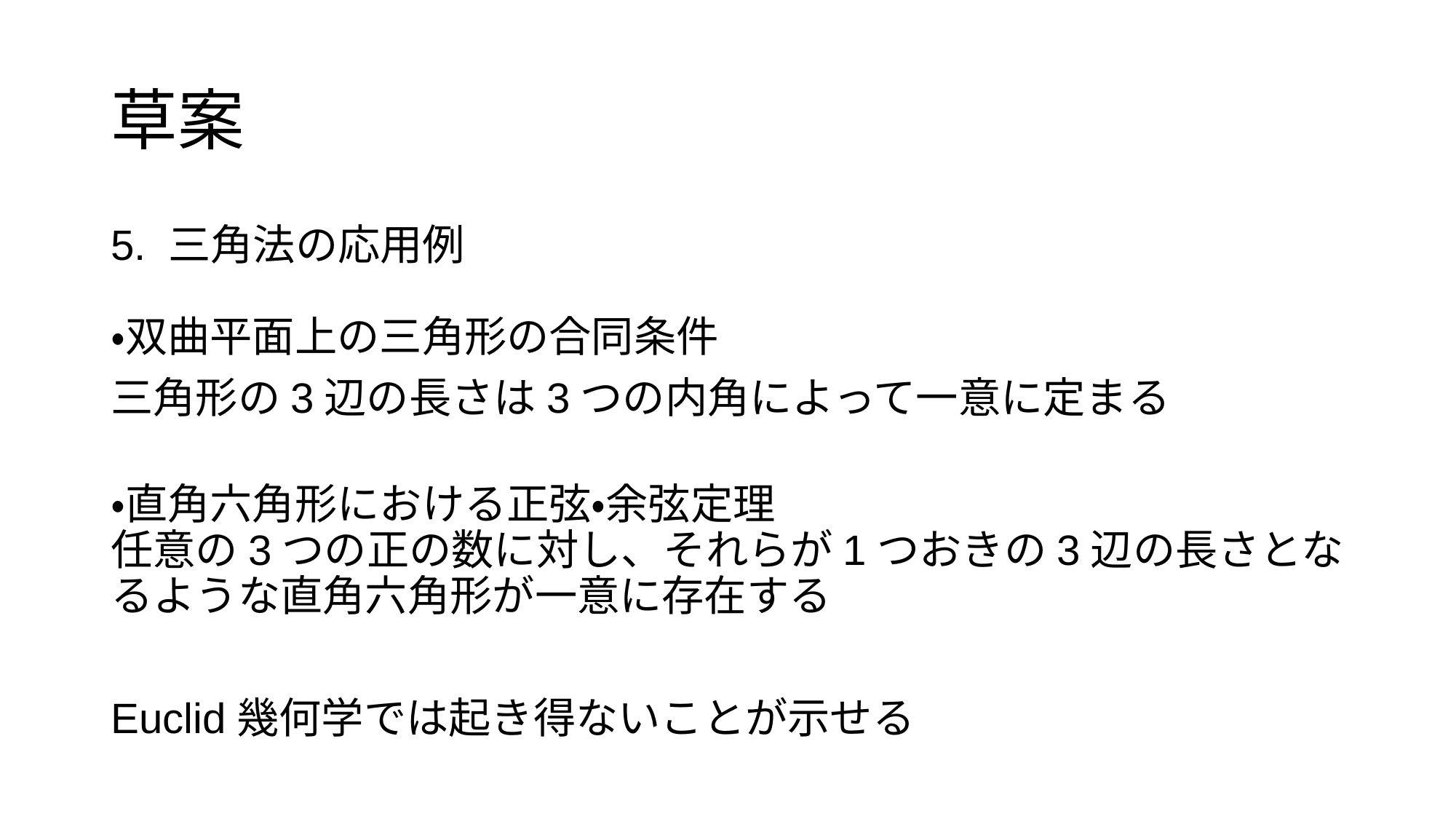

# 草案
5. 三角法の応用例
・双曲平面上の三角形の合同条件
三角形の3辺の長さは3つの内角によって一意に定まる
・直角六角形における正弦・余弦定理
任意の3つの正の数に対し、それらが1つおきの3辺の長さとなるような直角六角形が一意に存在する

Euclid幾何学では起き得ないことが示せる